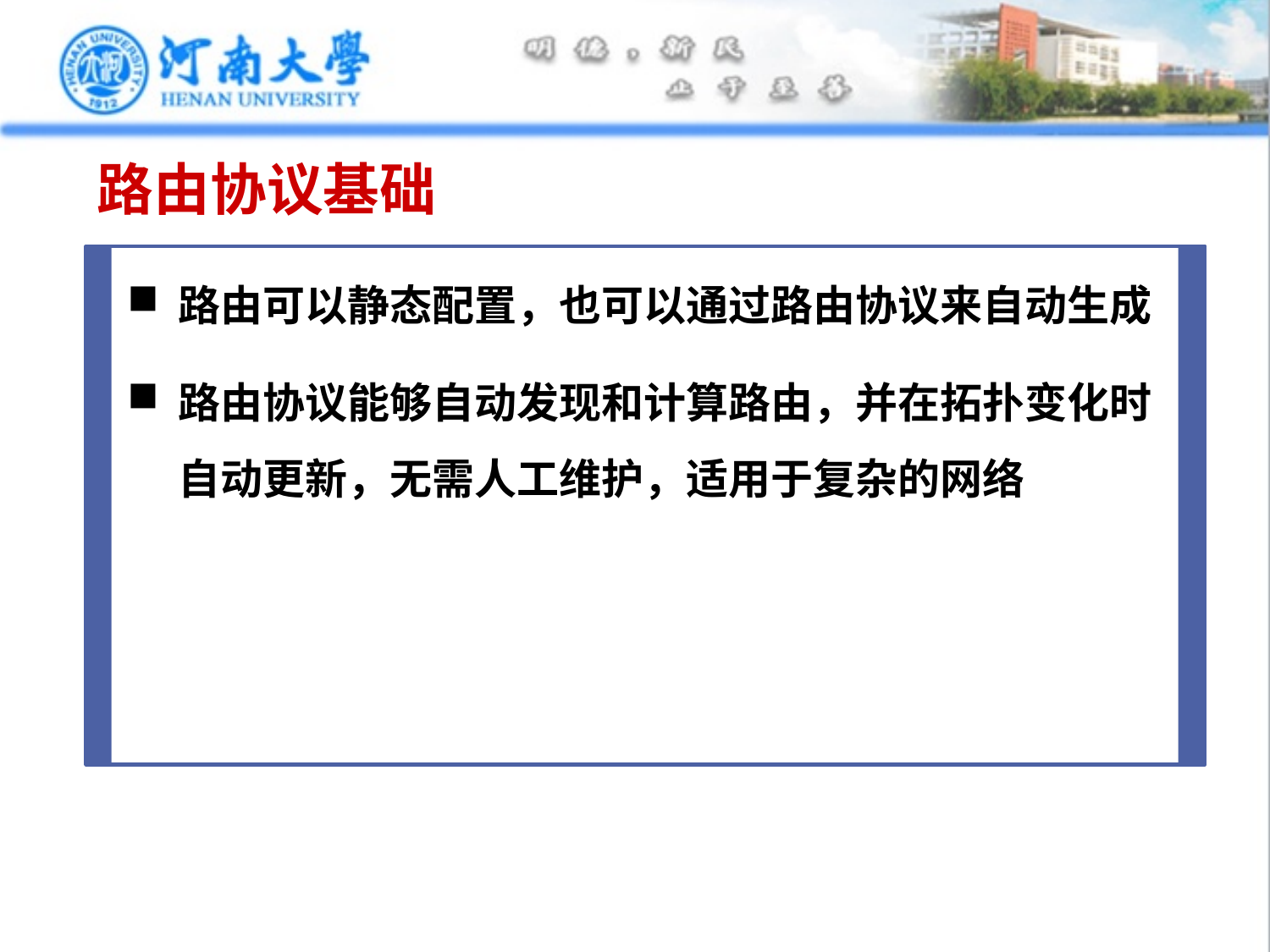

路由协议基础

路由可以静态配置，也可以通过路由协议来自动生成
路由协议能够自动发现和计算路由，并在拓扑变化时自动更新，无需人工维护，适用于复杂的网络